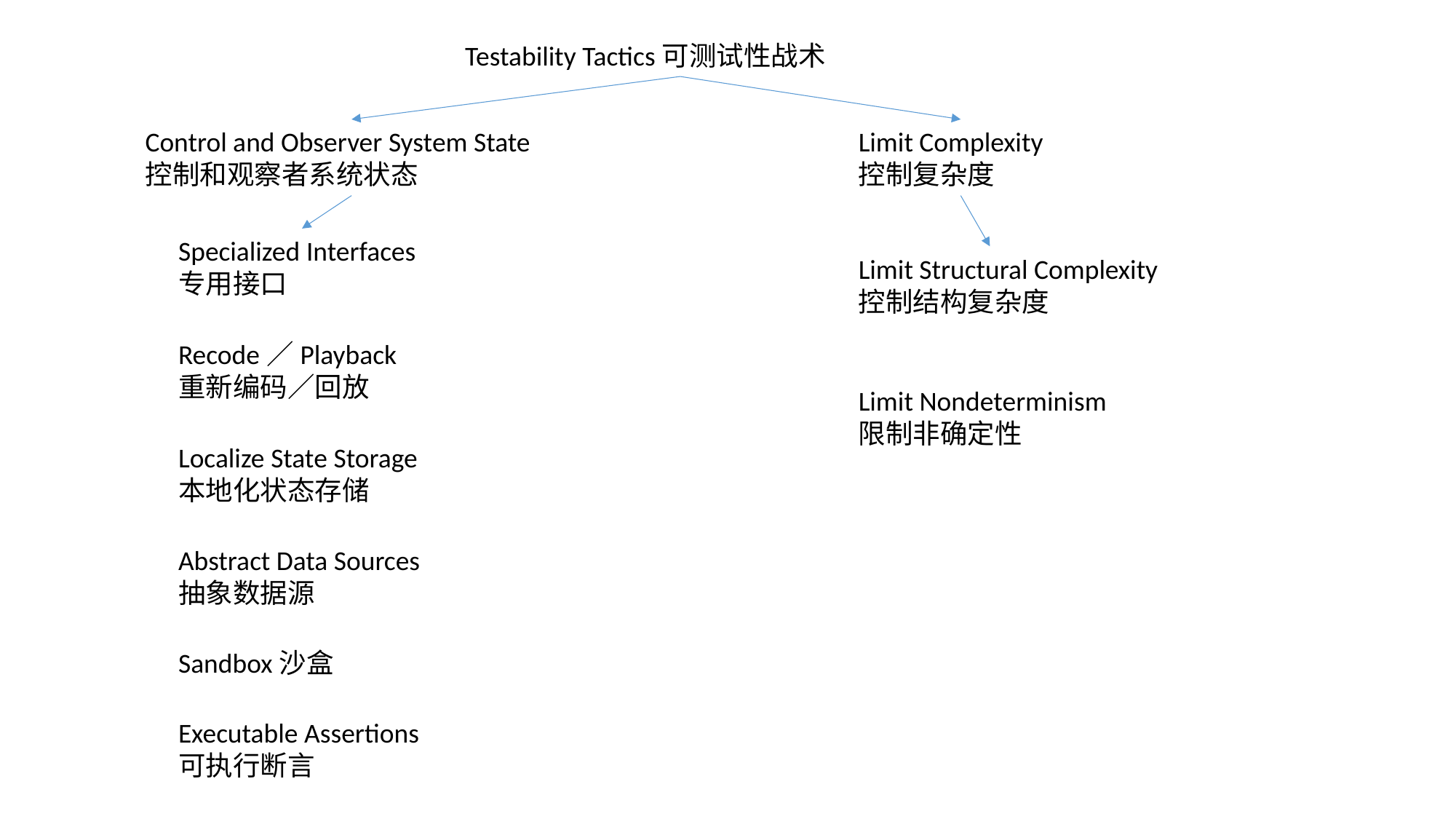

Testability Tactics可测试性战术
Control and Observer System State控制和观察者系统状态
Limit Complexity控制复杂度
Specialized Interfaces专用接口
Limit Structural Complexity控制结构复杂度
Recode／Playback重新编码／回放
Limit Nondeterminism限制非确定性
Localize State Storage本地化状态存储
Abstract Data Sources抽象数据源
Sandbox沙盒
Executable Assertions可执行断言